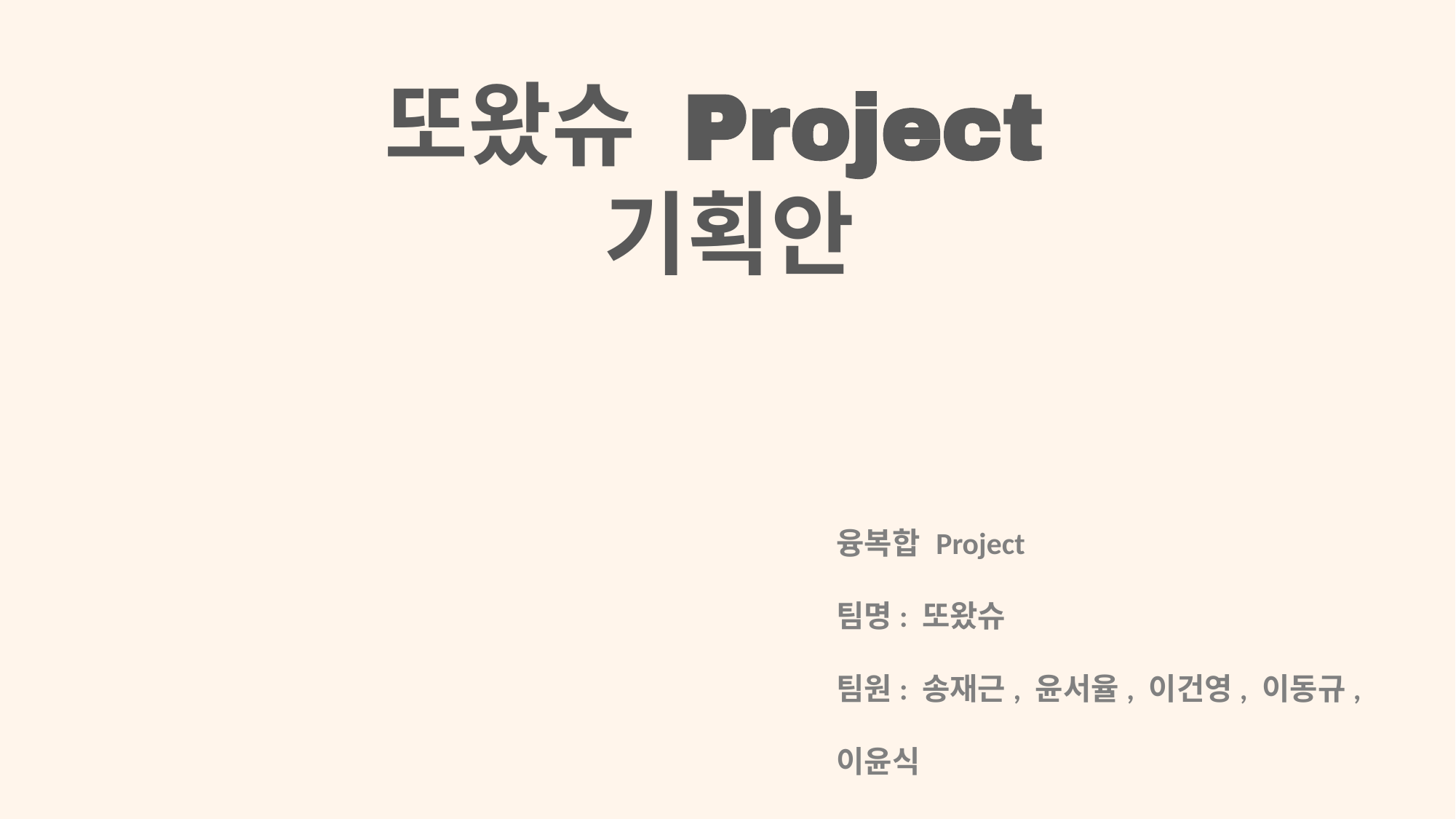

또왔슈 Project
기획안
융복합 Project
팀명: 또왔슈
팀원: 송재근, 윤서율, 이건영, 이동규, 이윤식